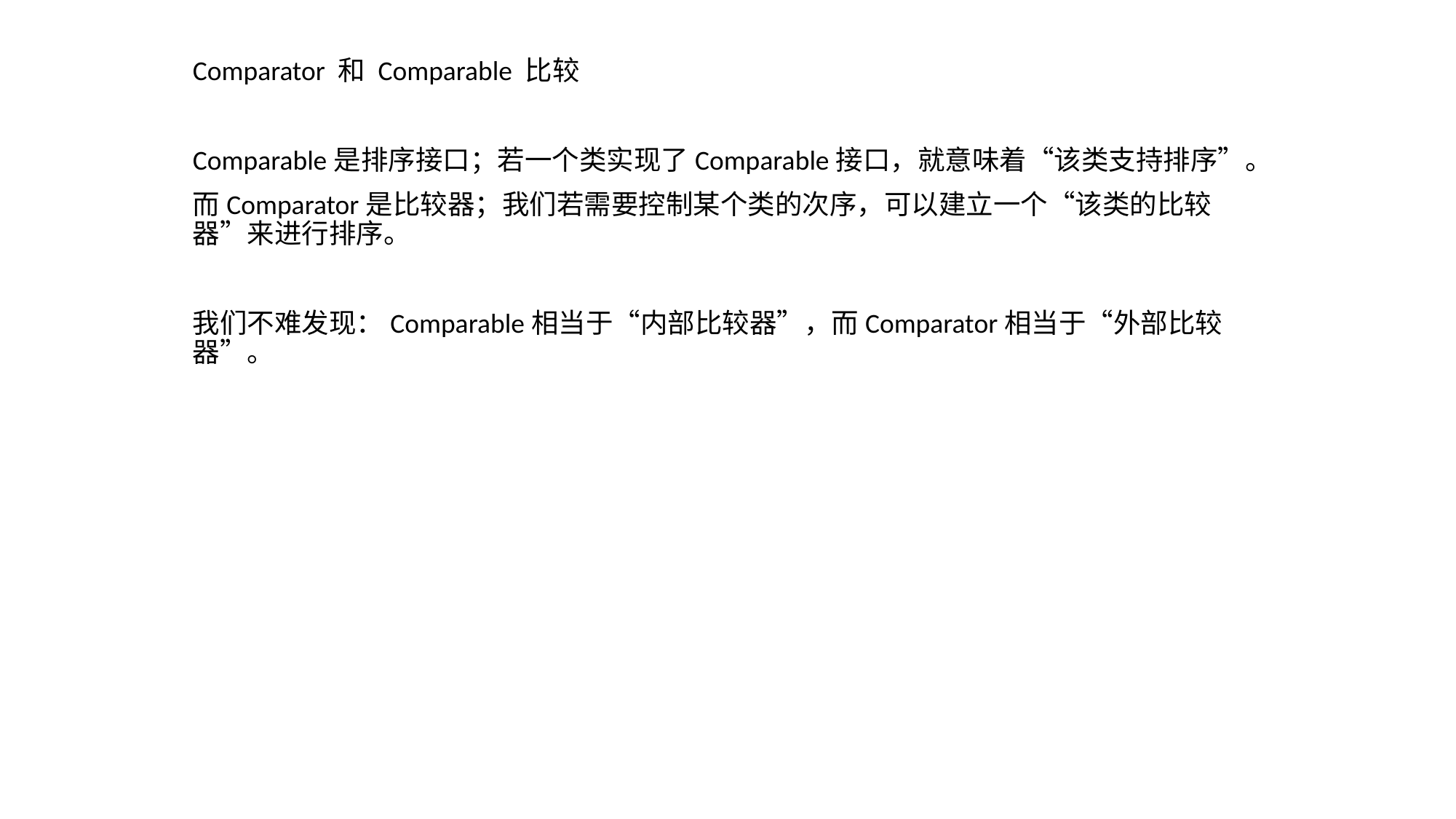

Comparator 和 Comparable 比较

Comparable是排序接口；若一个类实现了Comparable接口，就意味着“该类支持排序”。
而Comparator是比较器；我们若需要控制某个类的次序，可以建立一个“该类的比较器”来进行排序。

我们不难发现：Comparable相当于“内部比较器”，而Comparator相当于“外部比较器”。